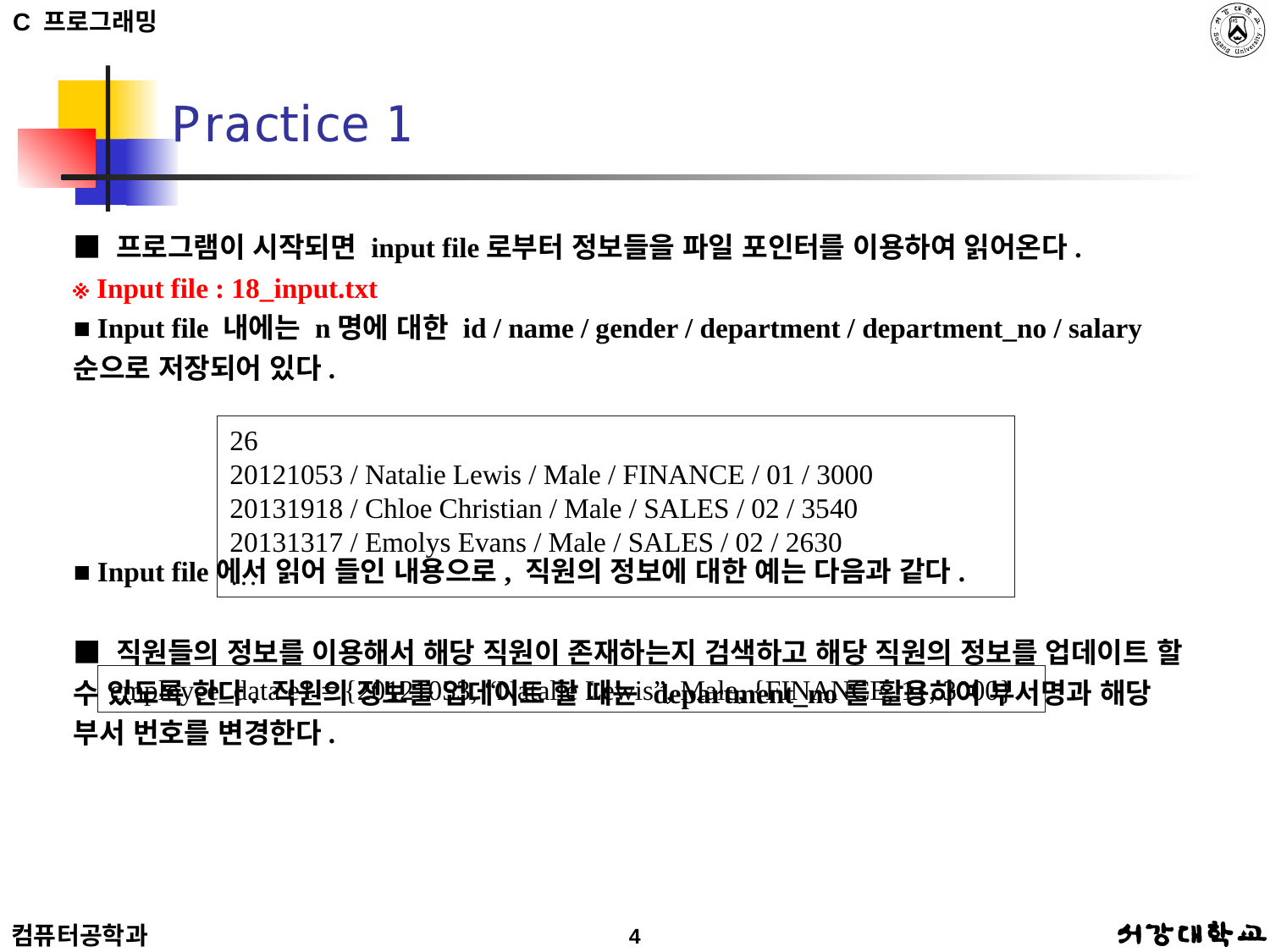

# Practice 1
■ 프로그램이 시작되면 input file로부터 정보들을 파일 포인터를 이용하여 읽어온다.
※ Input file : 18_input.txt
■ Input file 내에는 n명에 대한 id / name / gender / department / department_no / salary 순으로 저장되어 있다.

■ Input file에서 읽어 들인 내용으로, 직원의 정보에 대한 예는 다음과 같다.

■ 직원들의 정보를 이용해서 해당 직원이 존재하는지 검색하고 해당 직원의 정보를 업데이트 할 수 있도록 한다. 직원의 정보를 업데이트 할 때는 department_no를 활용하여 부서명과 해당 부서 번호를 변경한다.

26
20121053 / Natalie Lewis / Male / FINANCE / 01 / 3000
20131918 / Chloe Christian / Male / SALES / 02 / 3540
20131317 / Emolys Evans / Male / SALES / 02 / 2630
…
employee_data e1 = {20121053, “Natalle Lewis”, Male, {FINANCE, 1}, 3000}
4